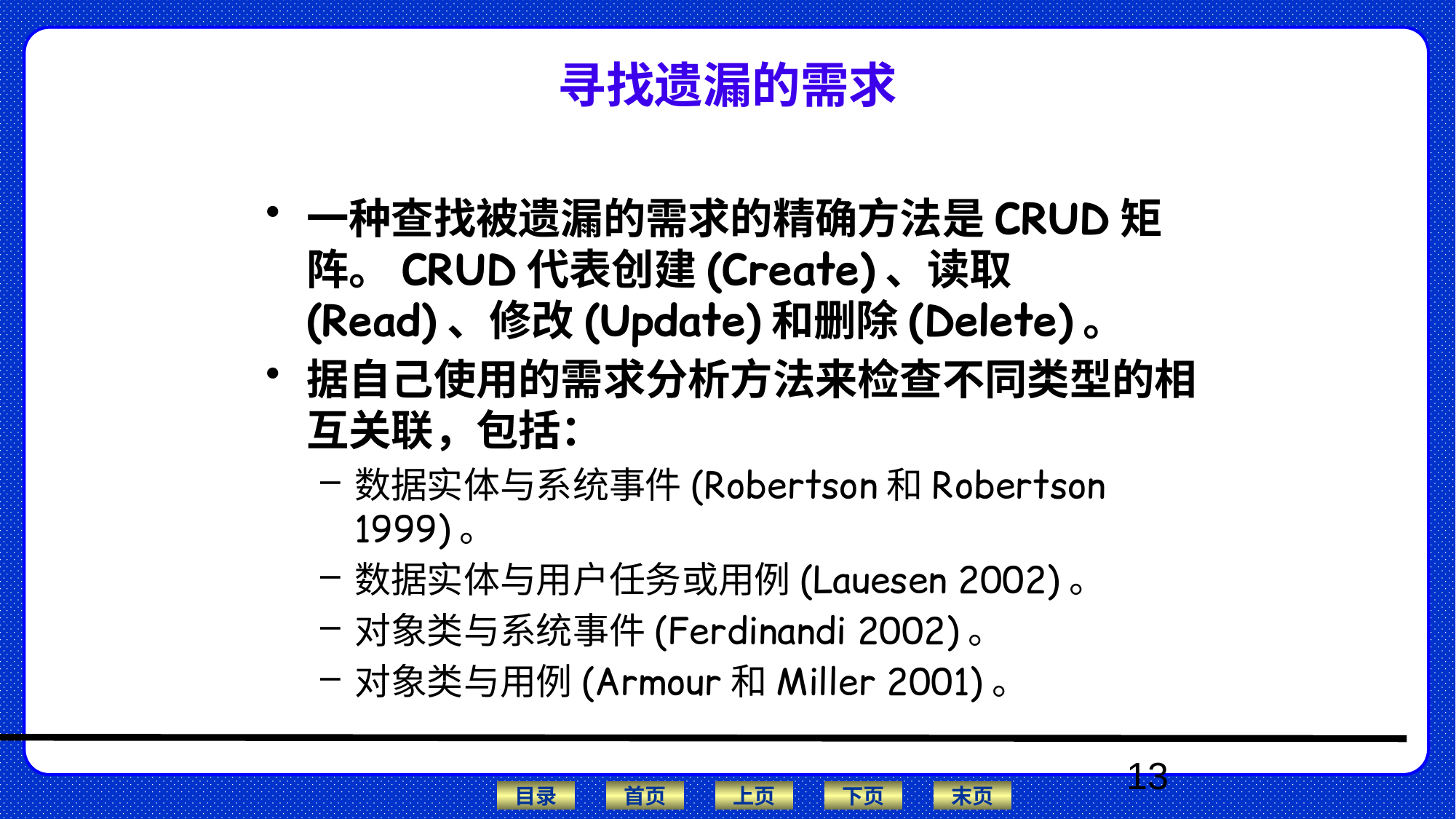

# 寻找遗漏的需求
一种查找被遗漏的需求的精确方法是CRUD矩阵。CRUD代表创建(Create)、读取(Read)、修改(Update)和删除(Delete)。
据自己使用的需求分析方法来检查不同类型的相互关联，包括：
数据实体与系统事件(Robertson和Robertson 1999)。
数据实体与用户任务或用例(Lauesen 2002)。
对象类与系统事件(Ferdinandi 2002)。
对象类与用例(Armour和Miller 2001)。

13